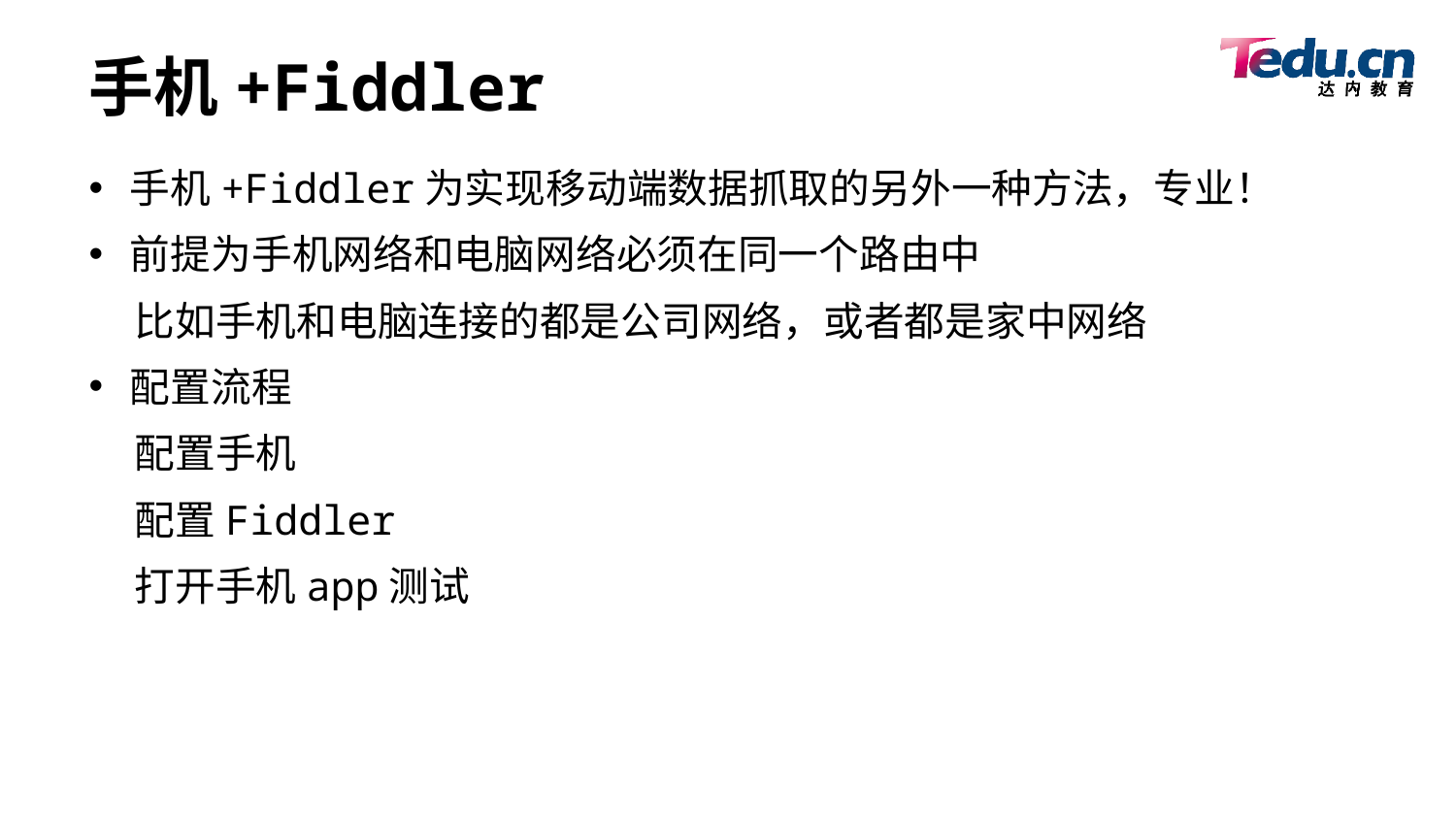

# 手机+Fiddler
手机+Fiddler为实现移动端数据抓取的另外一种方法，专业！
前提为手机网络和电脑网络必须在同一个路由中
    比如手机和电脑连接的都是公司网络，或者都是家中网络
配置流程
    配置手机
    配置Fiddler
    打开手机app测试